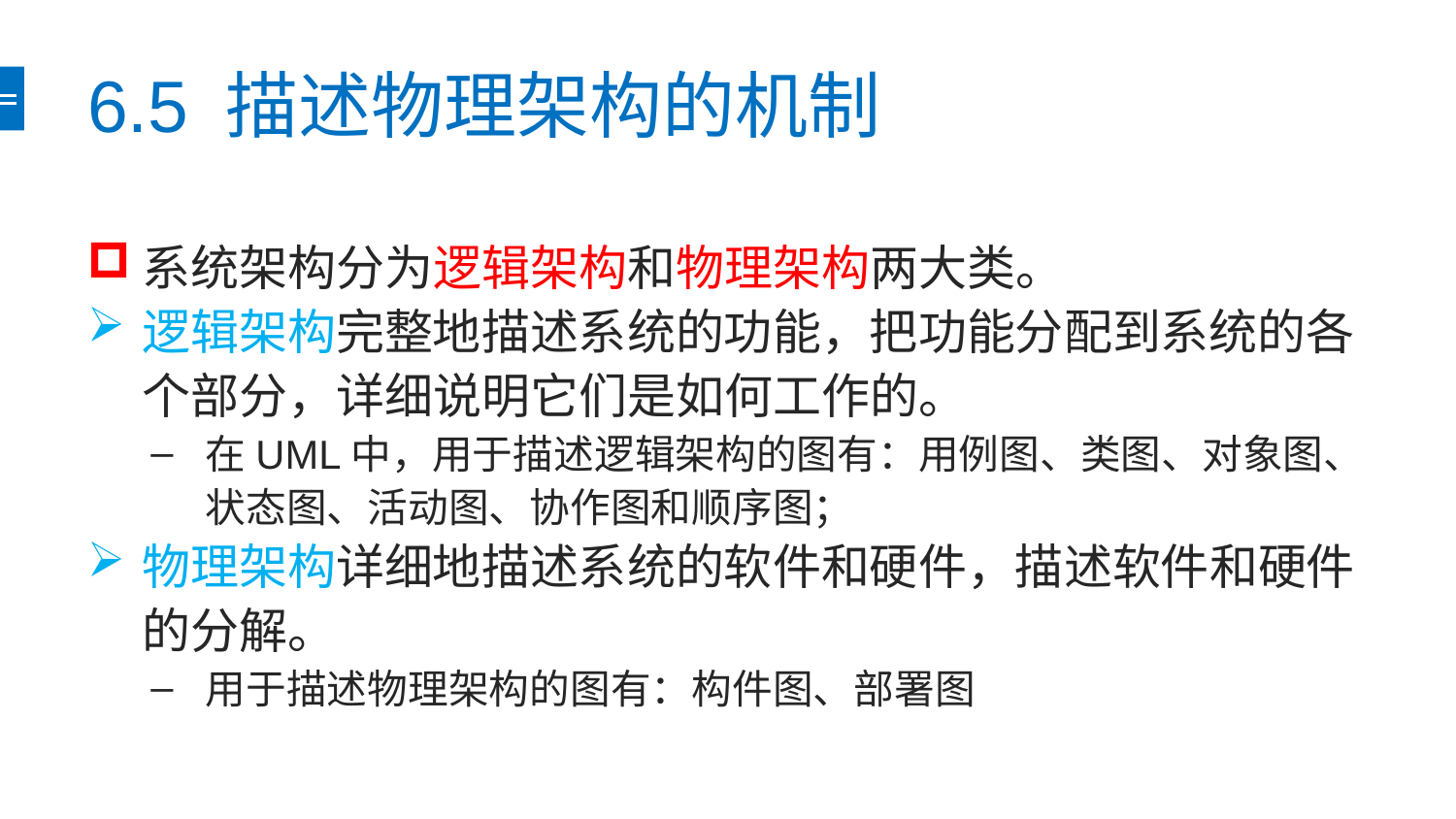

# 6.5 描述物理架构的机制

系统架构分为逻辑架构和物理架构两大类。
逻辑架构完整地描述系统的功能，把功能分配到系统的各个部分，详细说明它们是如何工作的。
在UML中，用于描述逻辑架构的图有：用例图、类图、对象图、状态图、活动图、协作图和顺序图；
物理架构详细地描述系统的软件和硬件，描述软件和硬件的分解。
用于描述物理架构的图有：构件图、部署图